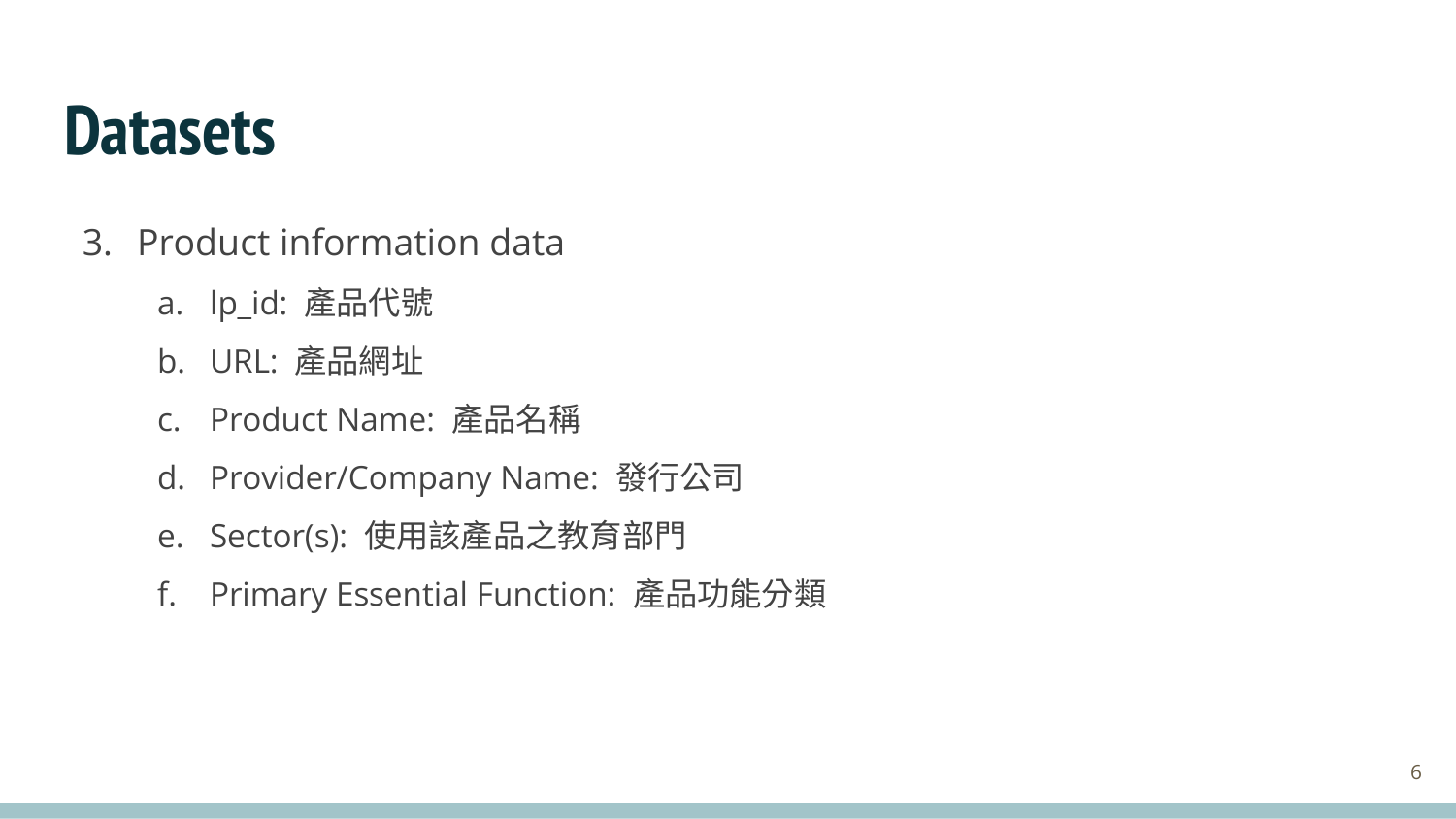

# Datasets
Product information data
lp_id: 產品代號
URL: 產品網址
Product Name: 產品名稱
Provider/Company Name: 發行公司
Sector(s): 使用該產品之教育部門
Primary Essential Function: 產品功能分類
6